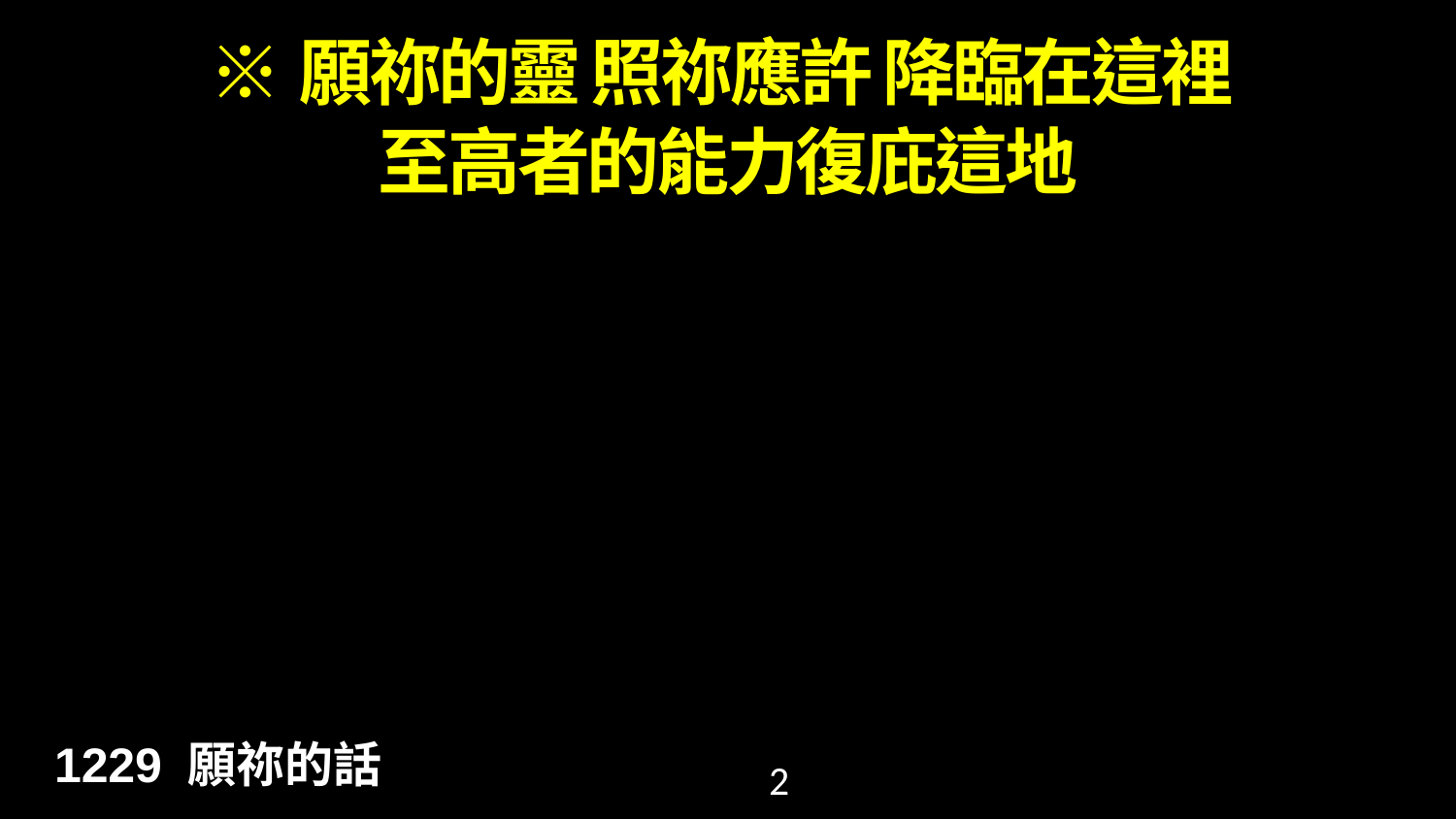

※願祢的靈 照祢應許 降臨在這裡
至高者的能力復庇這地
1229 願祢的話
2